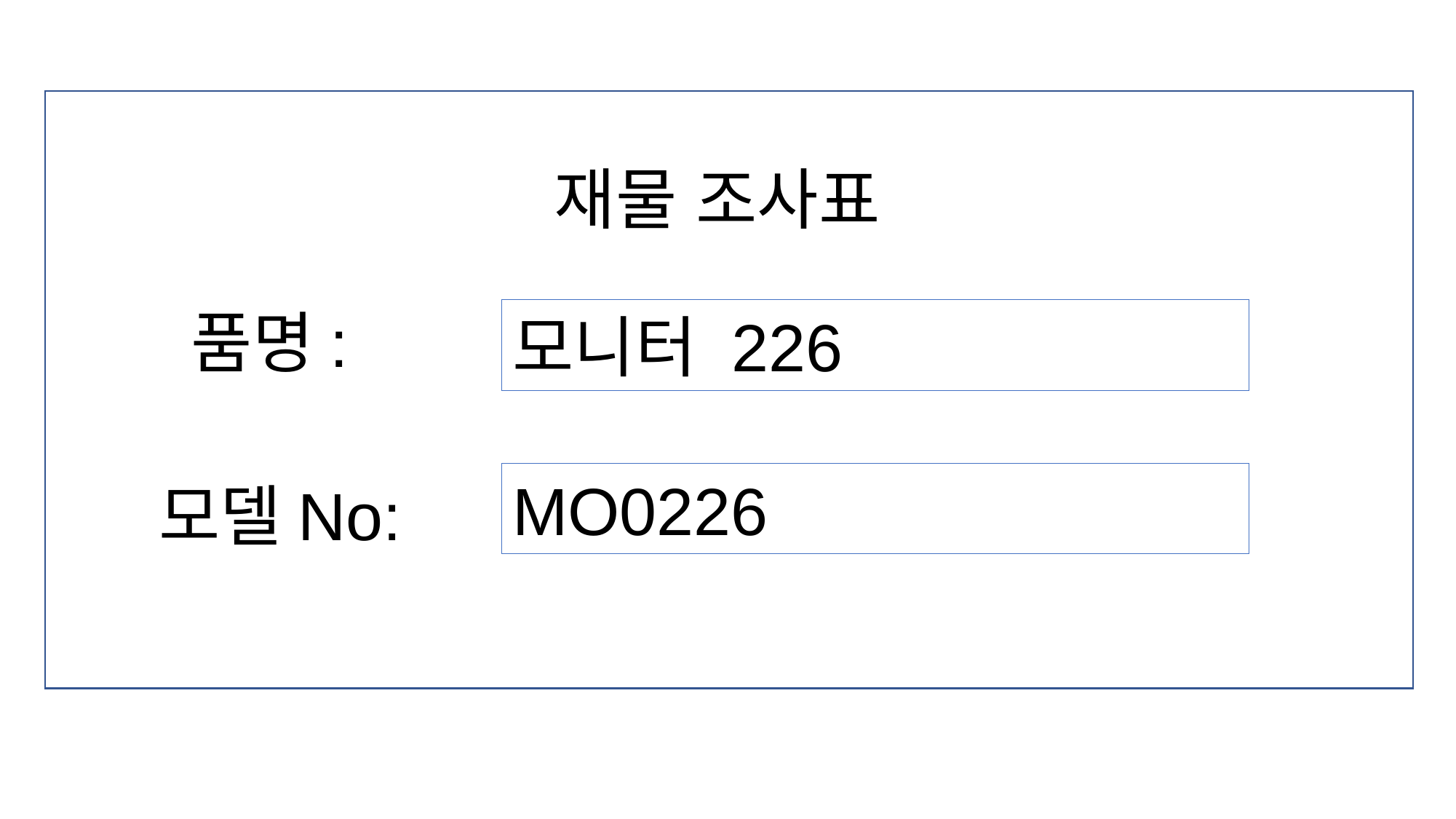

재물 조사표
품명:
모니터 226
MO0226
모델No: